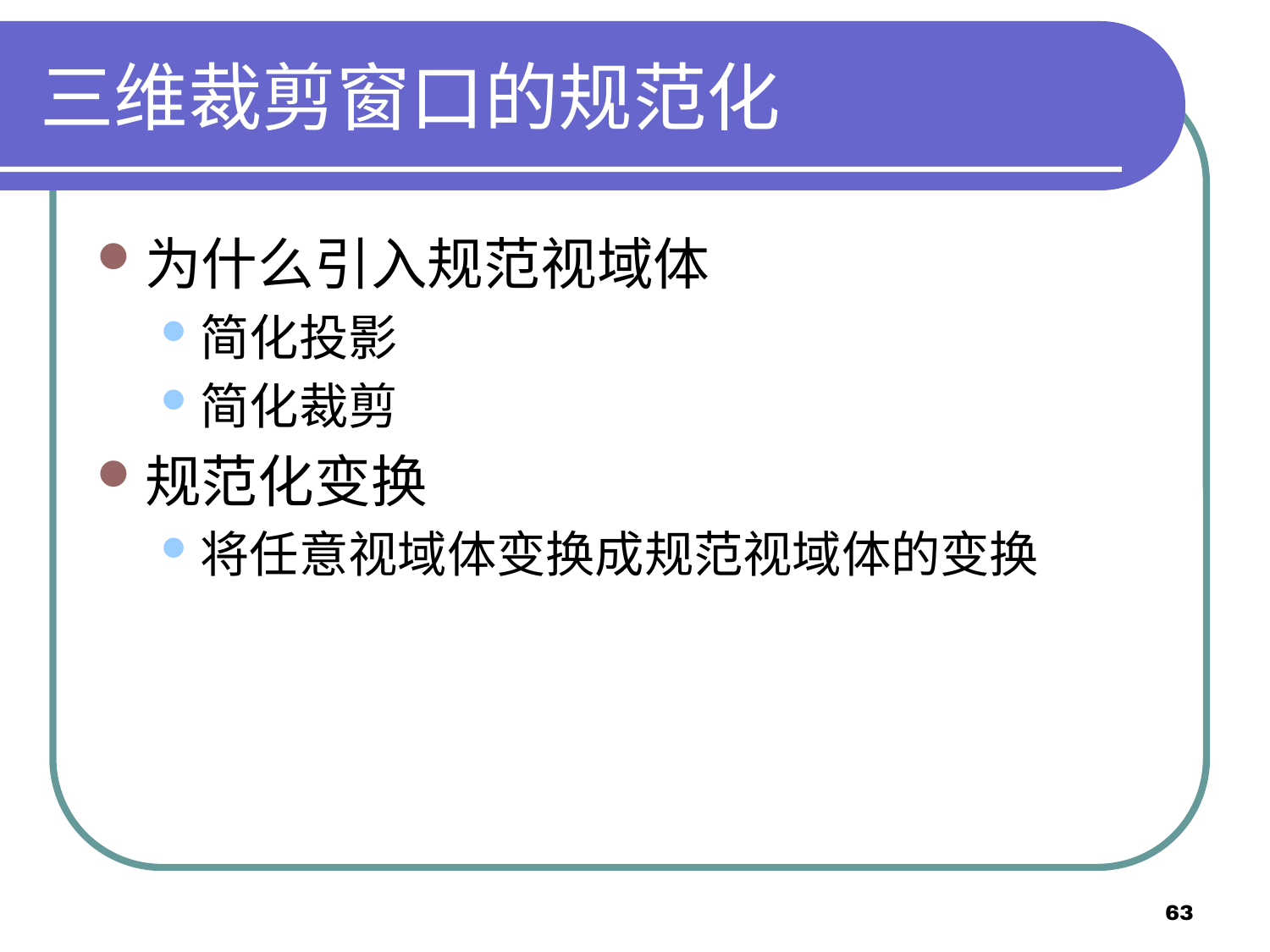

# 三维裁剪窗口的规范化
为什么引入规范视域体
简化投影
简化裁剪
规范化变换
将任意视域体变换成规范视域体的变换
63